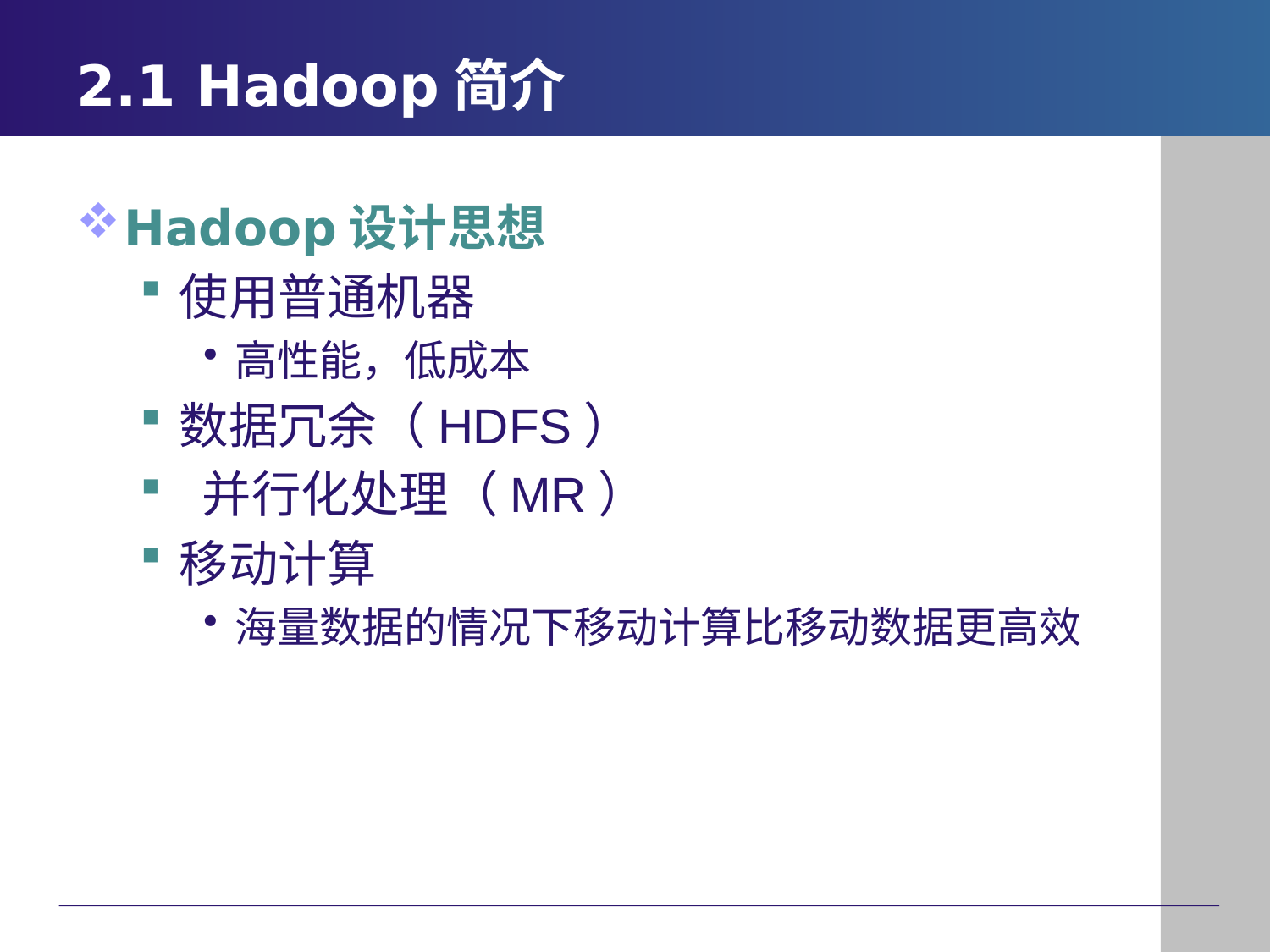

# 2.1 Hadoop简介
Hadoop设计思想
使用普通机器
高性能，低成本
数据冗余（HDFS）
 并行化处理（MR）
移动计算
海量数据的情况下移动计算比移动数据更高效